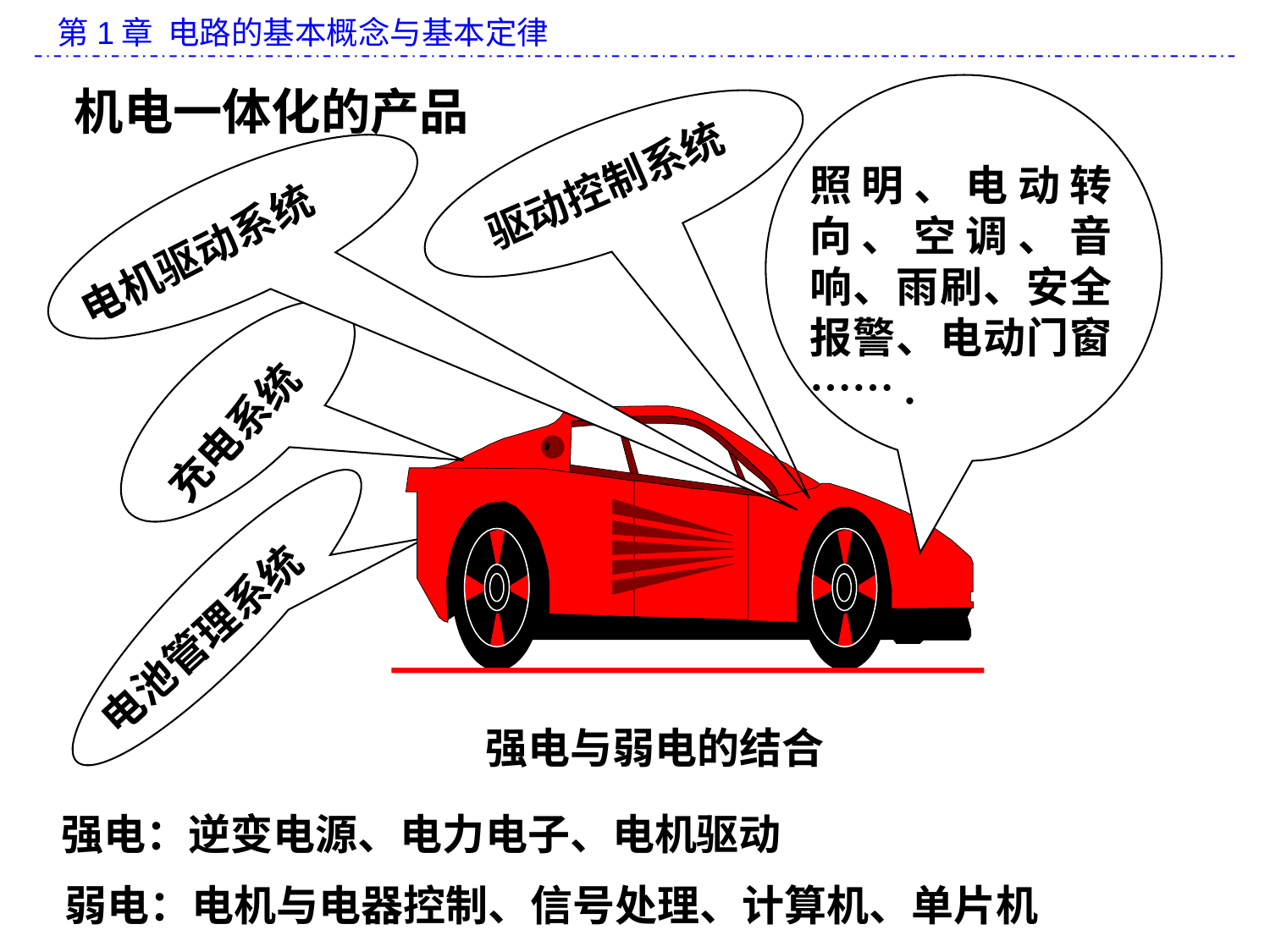

机电一体化的产品

照明、电动转向、空调、音响、雨刷、安全报警、电动门窗…….

驱动控制系统

电机驱动系统

充电系统

电池管理系统
强电与弱电的结合
强电：逆变电源、电力电子、电机驱动
弱电：电机与电器控制、信号处理、计算机、单片机